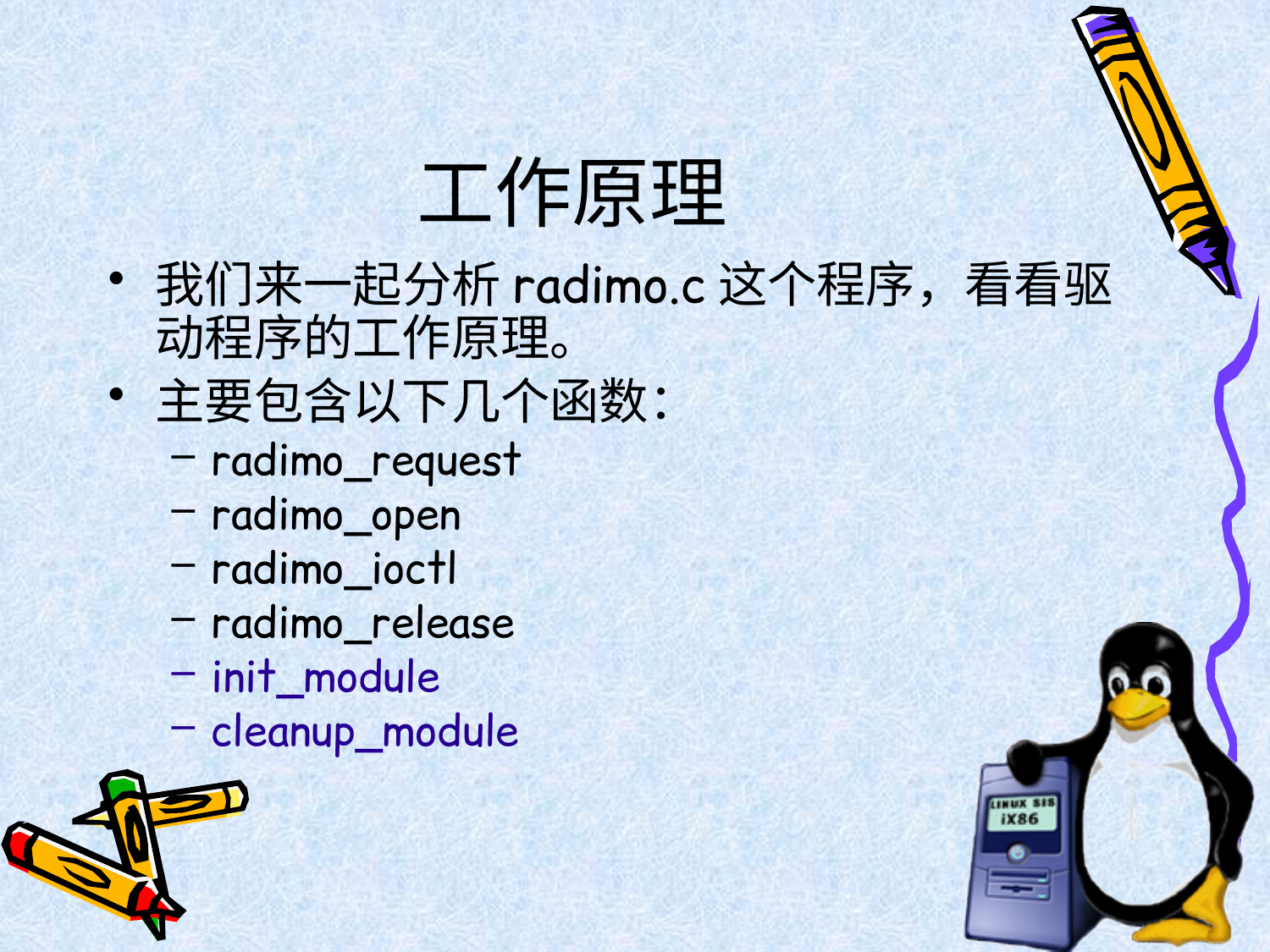

# 工作原理
我们来一起分析radimo.c这个程序，看看驱动程序的工作原理。
主要包含以下几个函数：
radimo_request
radimo_open
radimo_ioctl
radimo_release
init_module
cleanup_module